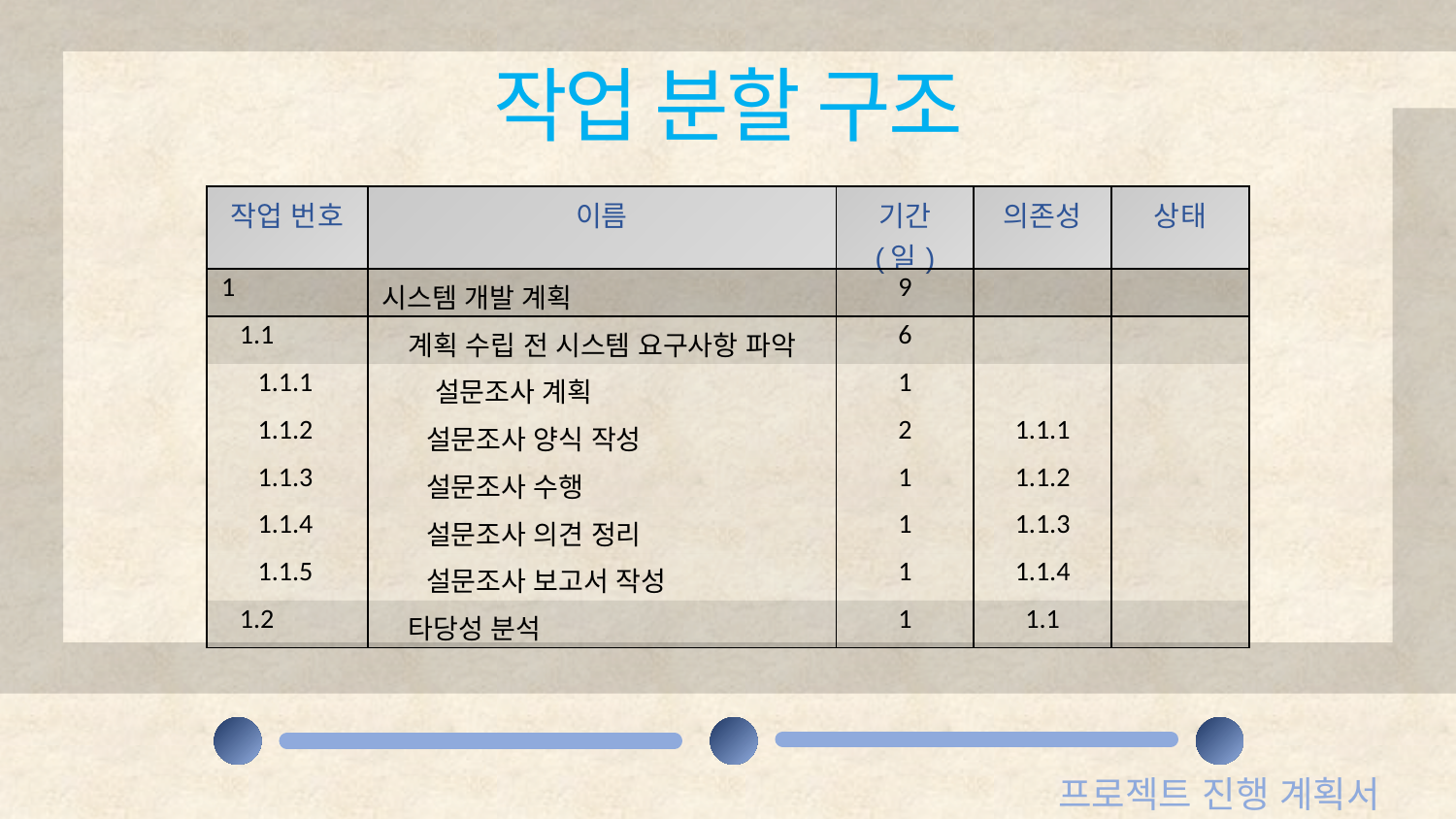

작업 분할 구조
| 작업 번호 | 이름 | 기간 (일) | 의존성 | 상태 |
| --- | --- | --- | --- | --- |
| 1 | 시스템 개발 계획 | 9 |  |  |
| 1.1 | 계획 수립 전 시스템 요구사항 파악 | 6 |  |  |
| 1.1.1 | 설문조사 계획 | 1 |  |  |
| 1.1.2 | 설문조사 양식 작성 | 2 | 1.1.1 |  |
| 1.1.3 | 설문조사 수행 | 1 | 1.1.2 |  |
| 1.1.4 | 설문조사 의견 정리 | 1 | 1.1.3 |  |
| 1.1.5 | 설문조사 보고서 작성 | 1 | 1.1.4 |  |
| 1.2 | 타당성 분석 | 1 | 1.1 |  |

프로젝트 진행 계획서